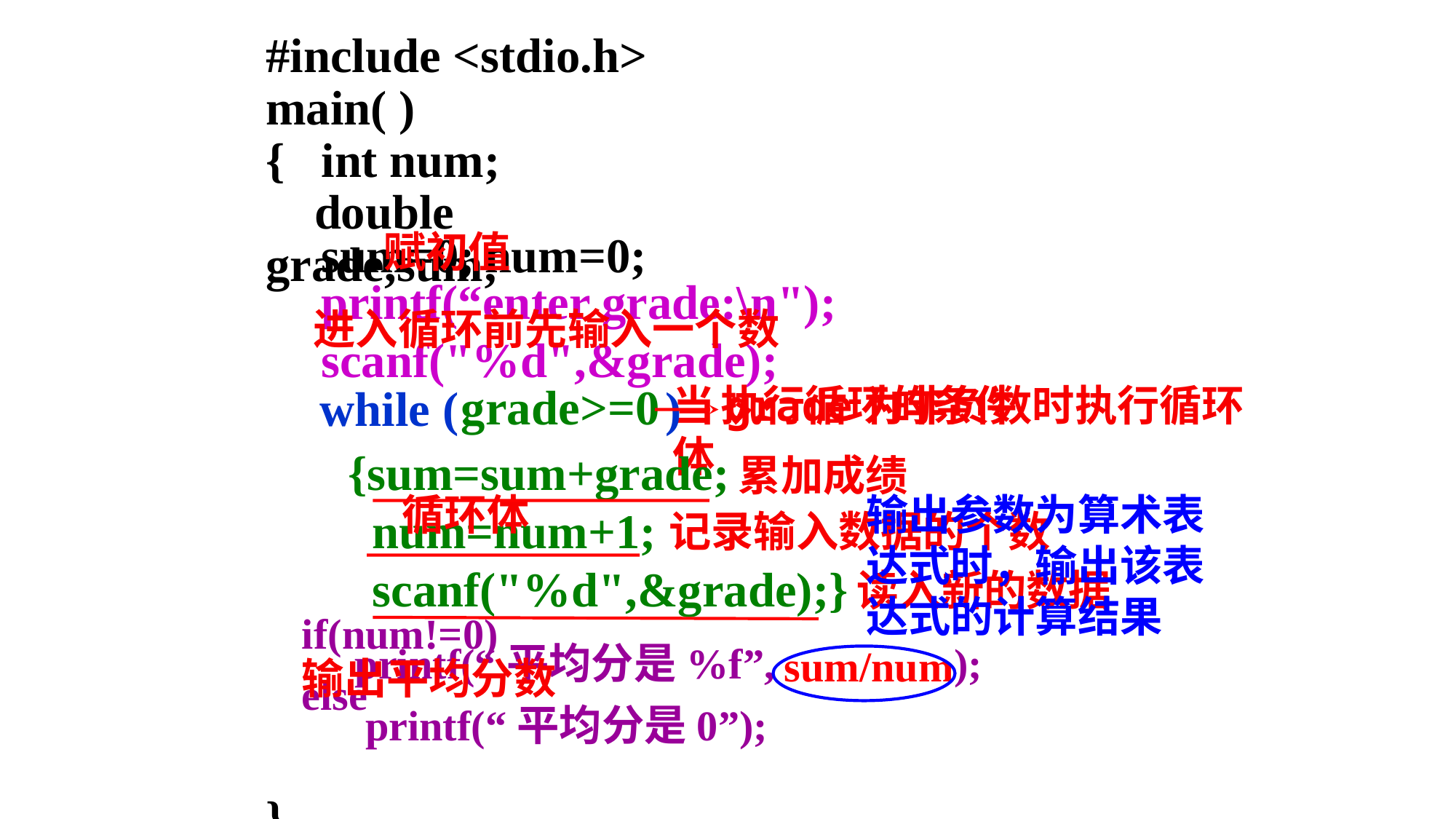

#include <stdio.h>
main( )
{   int num;
    double grade,sum;

}
sum=0;
num=0;
赋初值
printf(“enter grade:\n");
scanf("%d",&grade);
进入循环前先输入一个数
grade>=0
while (                 )
执行循环的条件

当grade为非负数时执行循环体
{sum=sum+grade;
  num=num+1;
  scanf("%d",&grade);}
累加成绩
输出参数为算术表达式时，输出该表达式的计算结果

循环体
记录输入数据的个数

读入新的数据

if(num!=0)
     printf(“平均分是%f”,                 );
else
      printf(“平均分是0”);
sum/num
输出平均分数